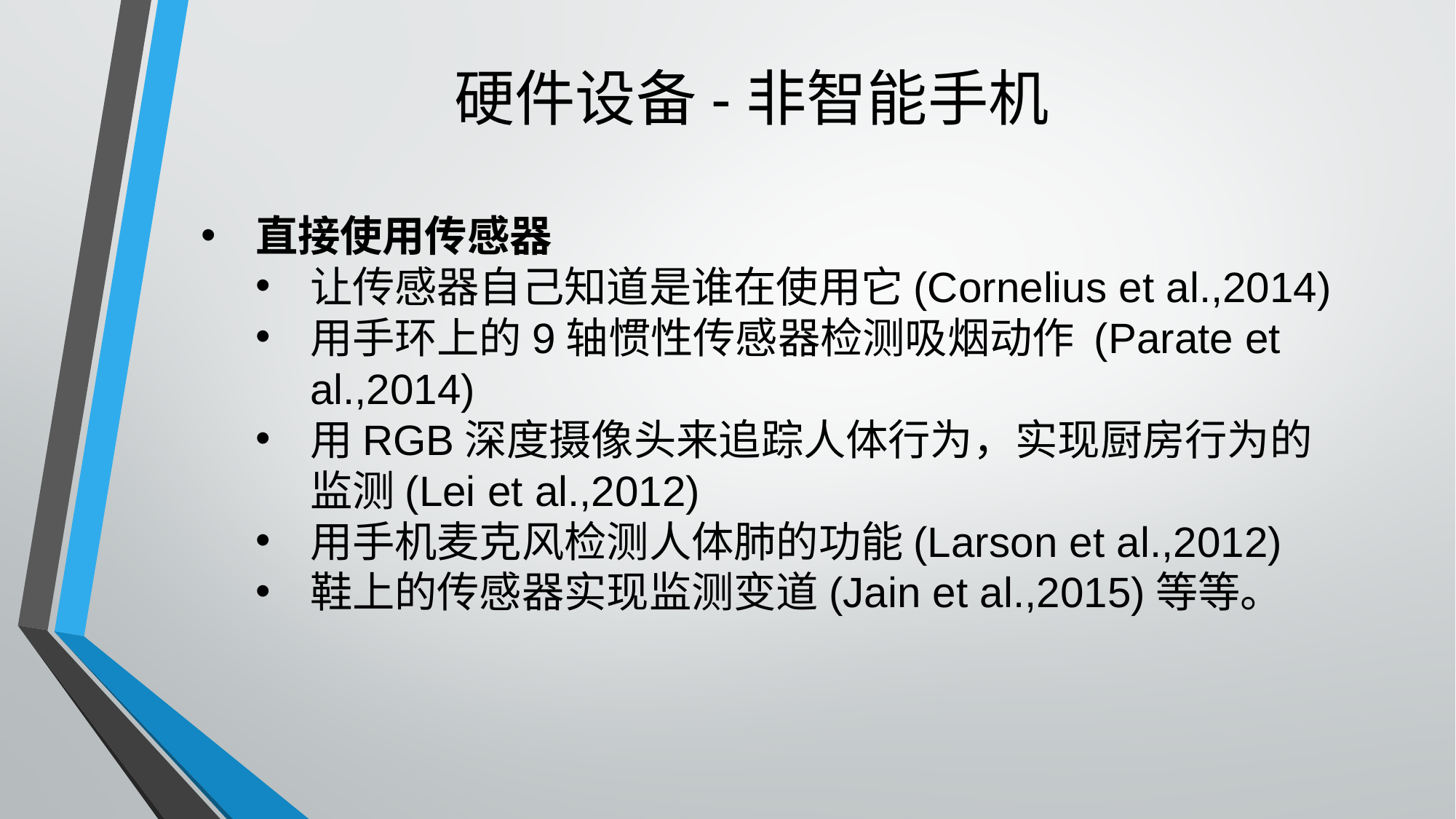

# 硬件设备-非智能手机
直接使用传感器
让传感器自己知道是谁在使用它(Cornelius et al.,2014)
用手环上的9轴惯性传感器检测吸烟动作 (Parate et al.,2014)
用RGB深度摄像头来追踪人体行为，实现厨房行为的监测(Lei et al.,2012)
用手机麦克风检测人体肺的功能(Larson et al.,2012)
鞋上的传感器实现监测变道(Jain et al.,2015)等等。